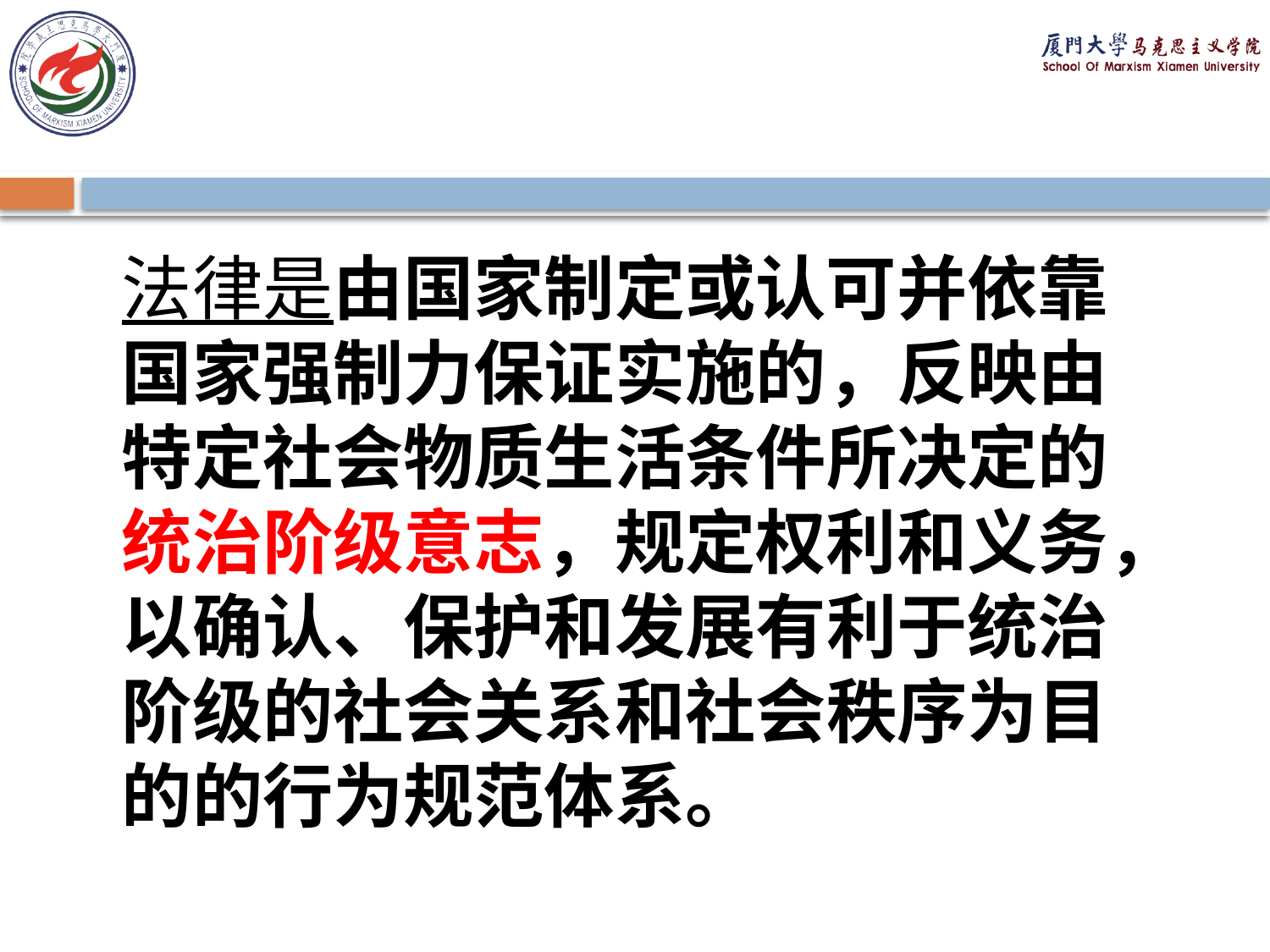

法律是由国家制定或认可并依靠国家强制力保证实施的，反映由特定社会物质生活条件所决定的统治阶级意志，规定权利和义务，以确认、保护和发展有利于统治阶级的社会关系和社会秩序为目的的行为规范体系。